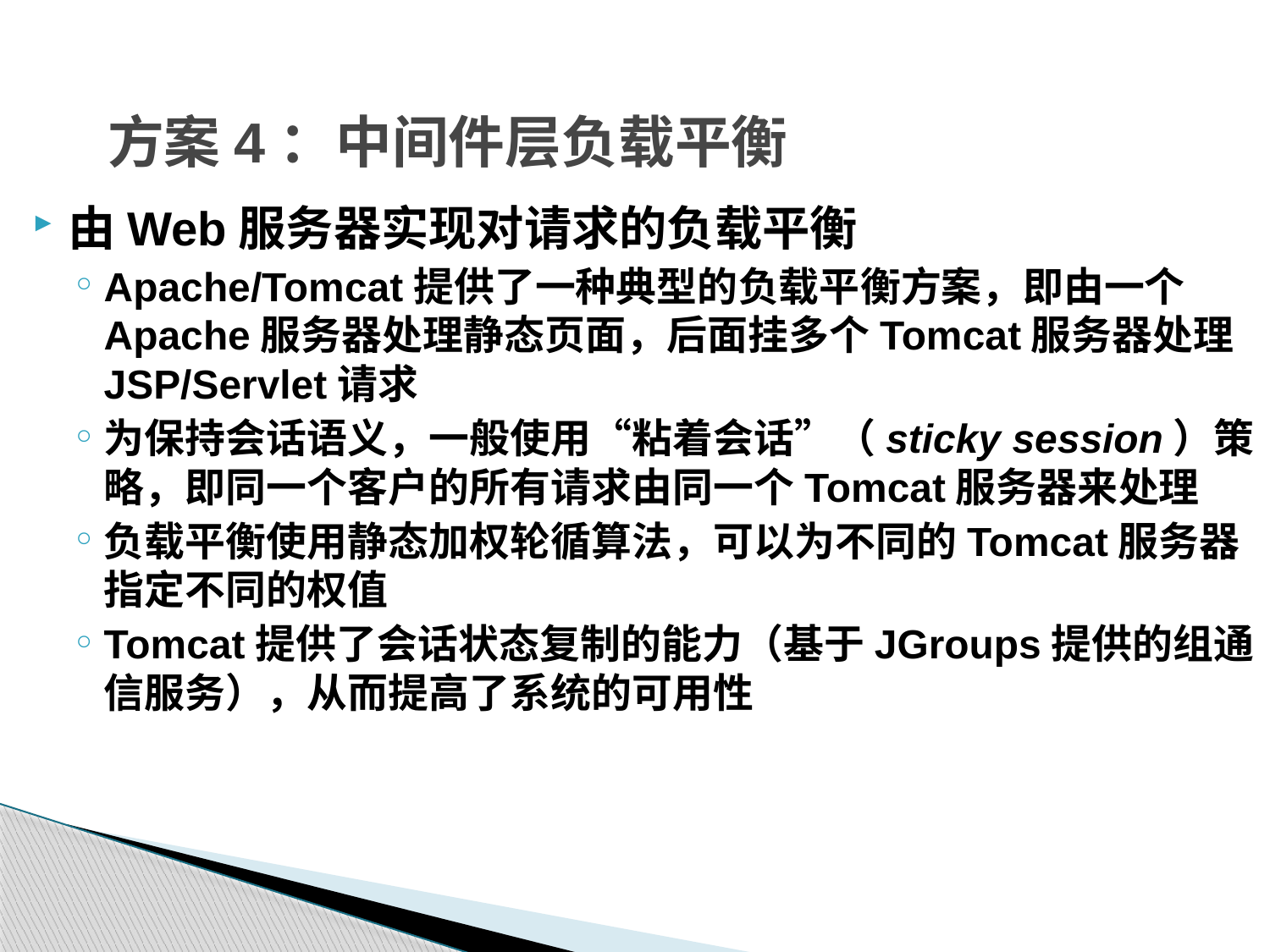

# 方案4：中间件层负载平衡
由Web服务器实现对请求的负载平衡
Apache/Tomcat提供了一种典型的负载平衡方案，即由一个Apache服务器处理静态页面，后面挂多个Tomcat服务器处理JSP/Servlet请求
为保持会话语义，一般使用“粘着会话”（sticky session）策略，即同一个客户的所有请求由同一个Tomcat服务器来处理
负载平衡使用静态加权轮循算法，可以为不同的Tomcat服务器指定不同的权值
Tomcat提供了会话状态复制的能力（基于JGroups提供的组通信服务），从而提高了系统的可用性